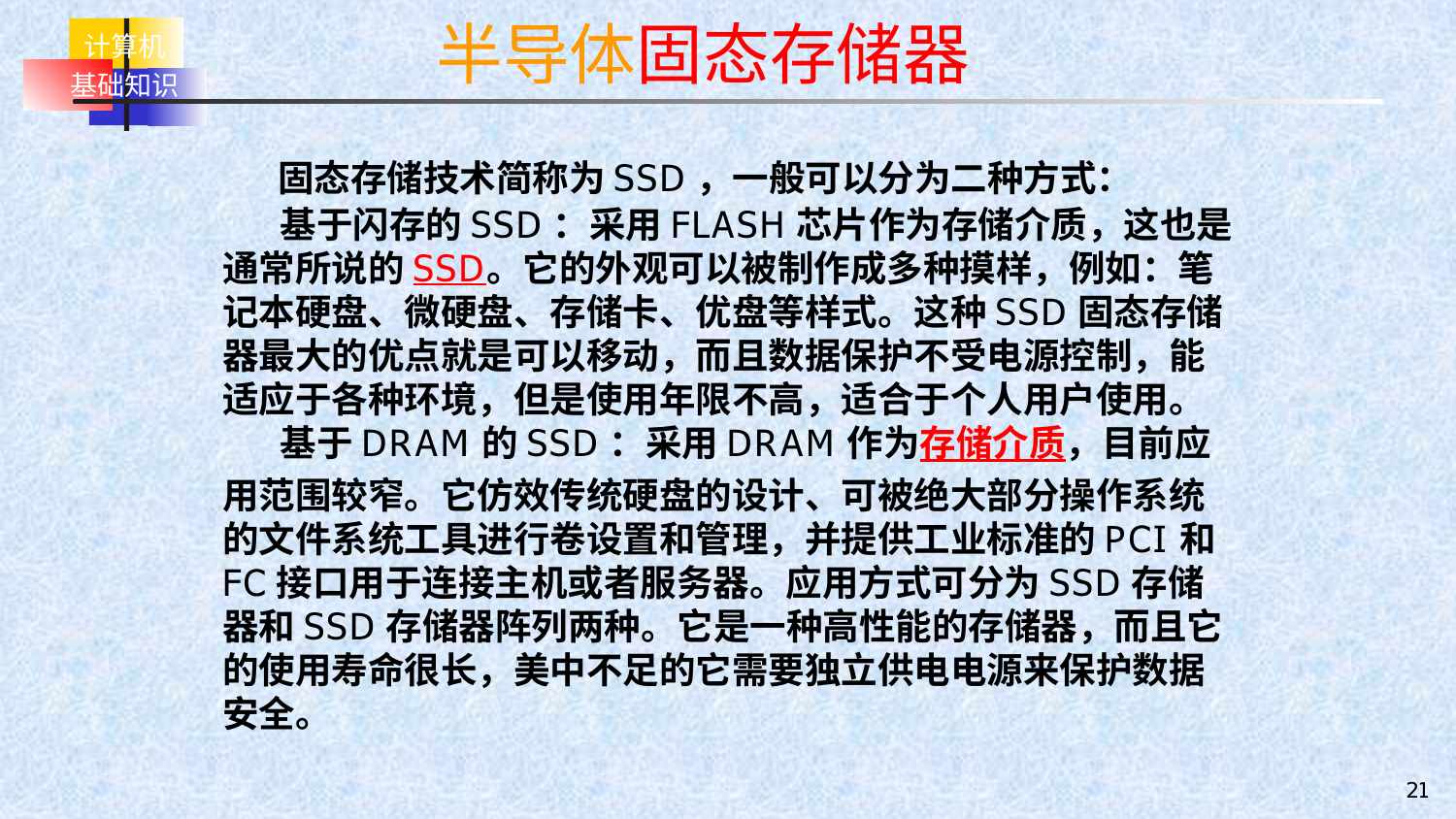

# 半导体固态存储器
    固态存储技术简称为SSD，一般可以分为二种方式：
       基于闪存的SSD：采用FLASH芯片作为存储介质，这也是通常所说的SSD。它的外观可以被制作成多种摸样，例如：笔记本硬盘、微硬盘、存储卡、优盘等样式。这种SSD固态存储器最大的优点就是可以移动，而且数据保护不受电源控制，能适应于各种环境，但是使用年限不高，适合于个人用户使用。
       基于DRAM的SSD：采用DRAM作为存储介质，目前应用范围较窄。它仿效传统硬盘的设计、可被绝大部分操作系统的文件系统工具进行卷设置和管理，并提供工业标准的PCI和FC接口用于连接主机或者服务器。应用方式可分为SSD存储器和SSD存储器阵列两种。它是一种高性能的存储器，而且它的使用寿命很长，美中不足的它需要独立供电电源来保护数据安全。

21